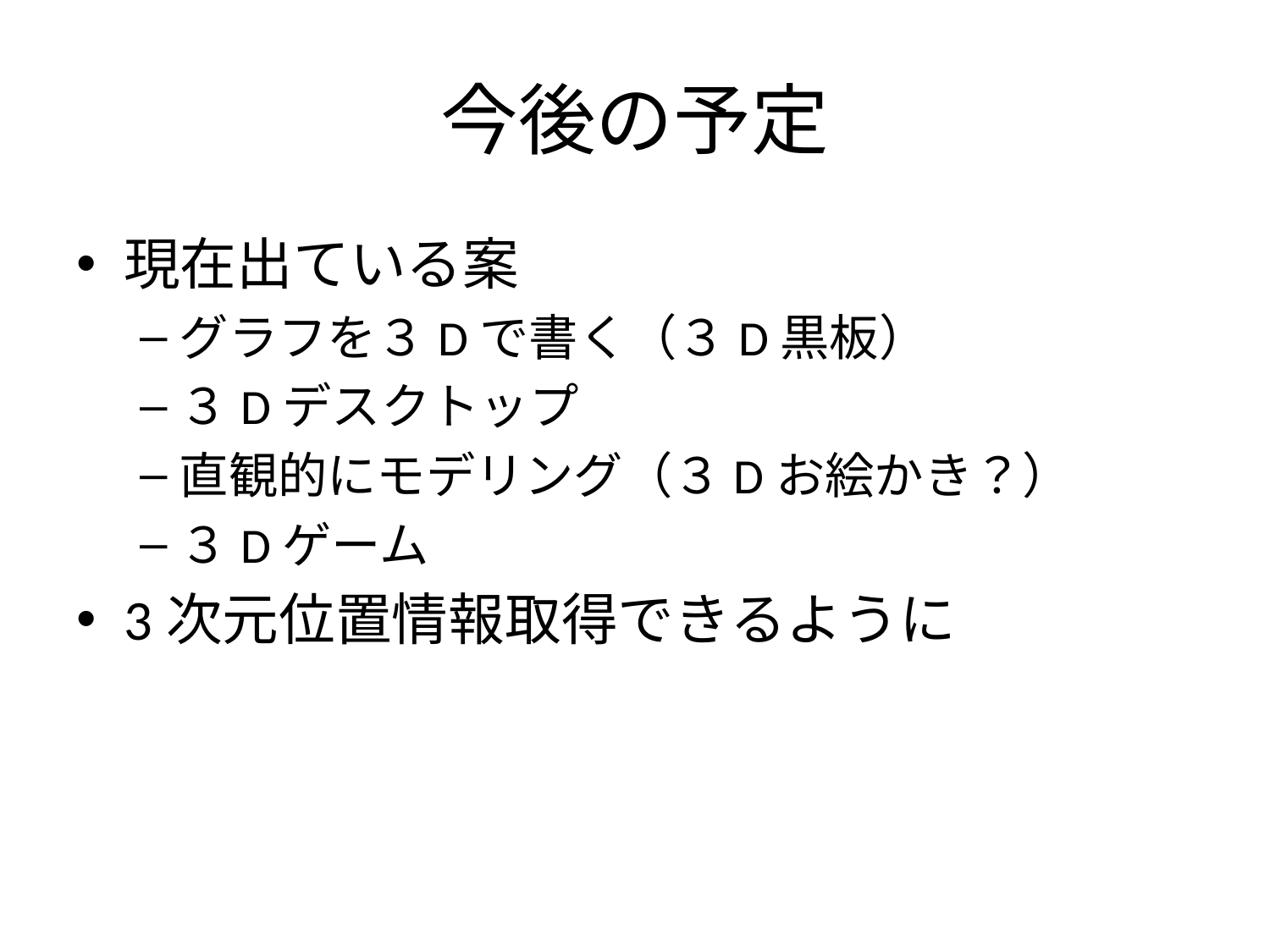

# 今後の予定
現在出ている案
グラフを３Dで書く（３D黒板）
３Dデスクトップ
直観的にモデリング（３Dお絵かき？）
３Dゲーム
3次元位置情報取得できるように